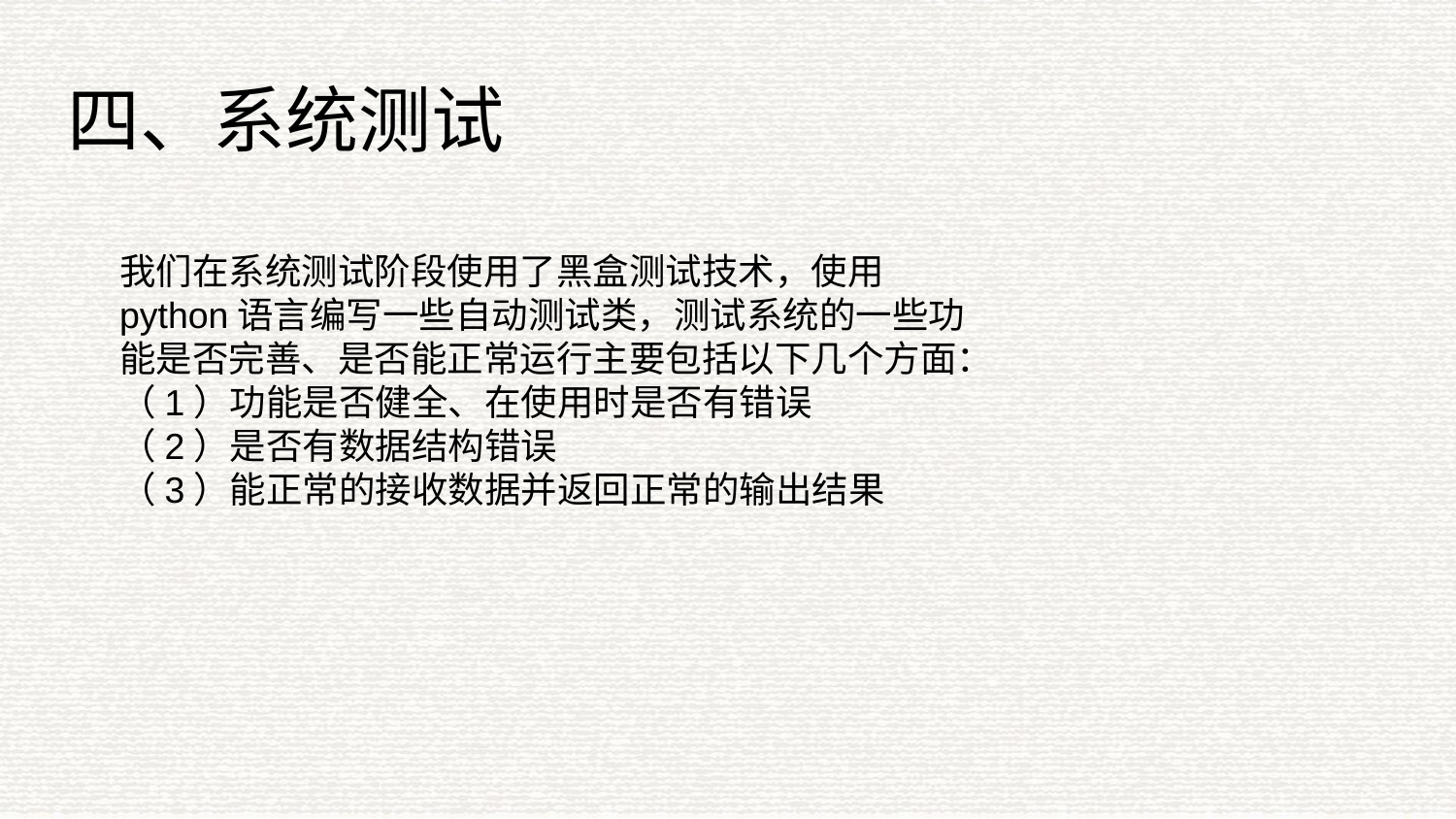

四、系统测试

我们在系统测试阶段使用了黑盒测试技术，使用python语言编写一些自动测试类，测试系统的一些功能是否完善、是否能正常运行主要包括以下几个方面：
（1）功能是否健全、在使用时是否有错误
（2）是否有数据结构错误
（3）能正常的接收数据并返回正常的输出结果